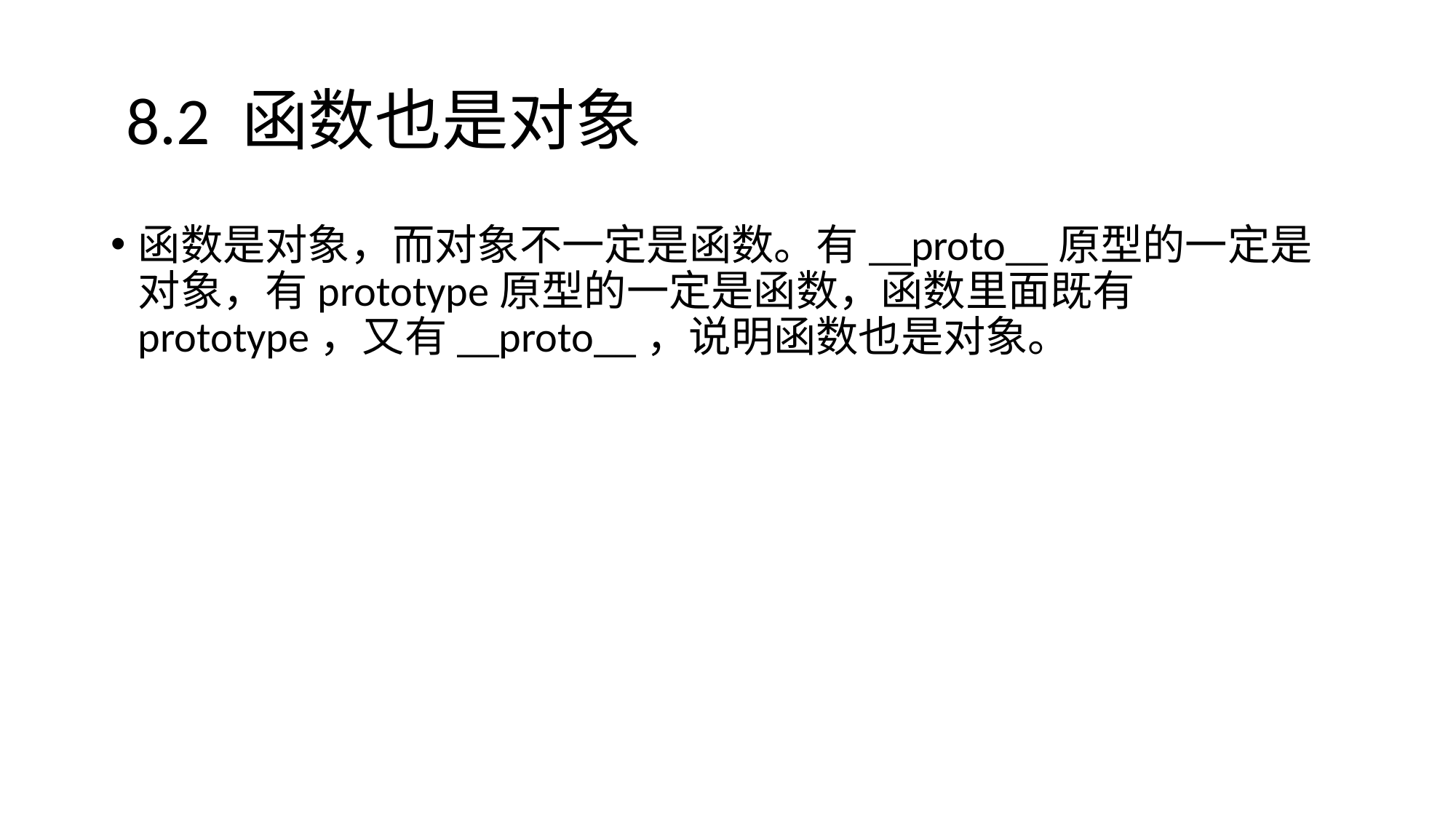

# 8.2 函数也是对象
函数是对象，而对象不一定是函数。有__proto__原型的一定是对象，有prototype原型的一定是函数，函数里面既有prototype，又有__proto__，说明函数也是对象。